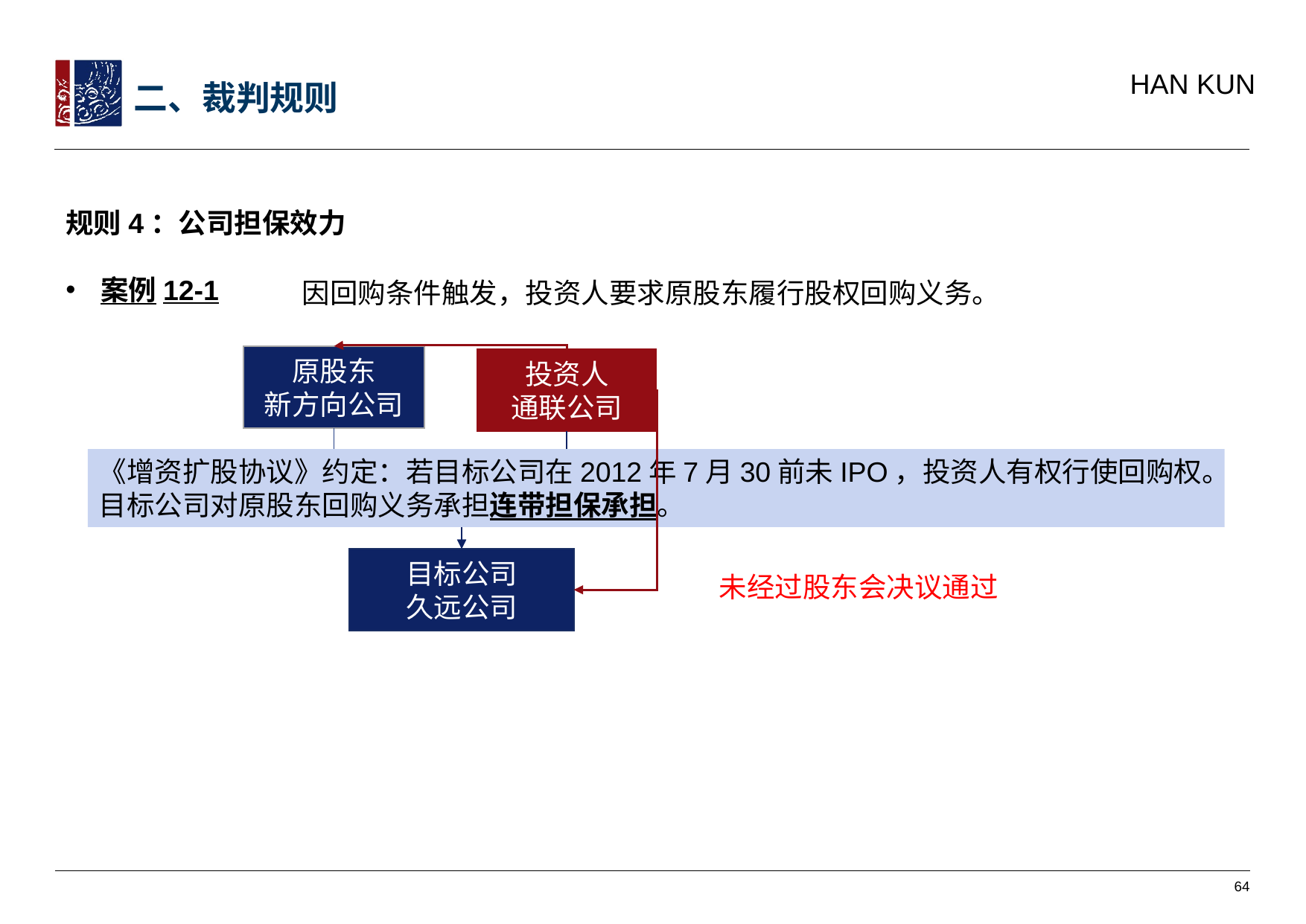

二、裁判规则

规则4：公司担保效力

案例12-1
因回购条件触发，投资人要求原股东履行股权回购义务。
原股东
新方向公司
投资人
通联公司
《增资扩股协议》约定：若目标公司在2012年7月30前未IPO，投资人有权行使回购权。
目标公司对原股东回购义务承担连带担保承担。
目标公司
久远公司
未经过股东会决议通过